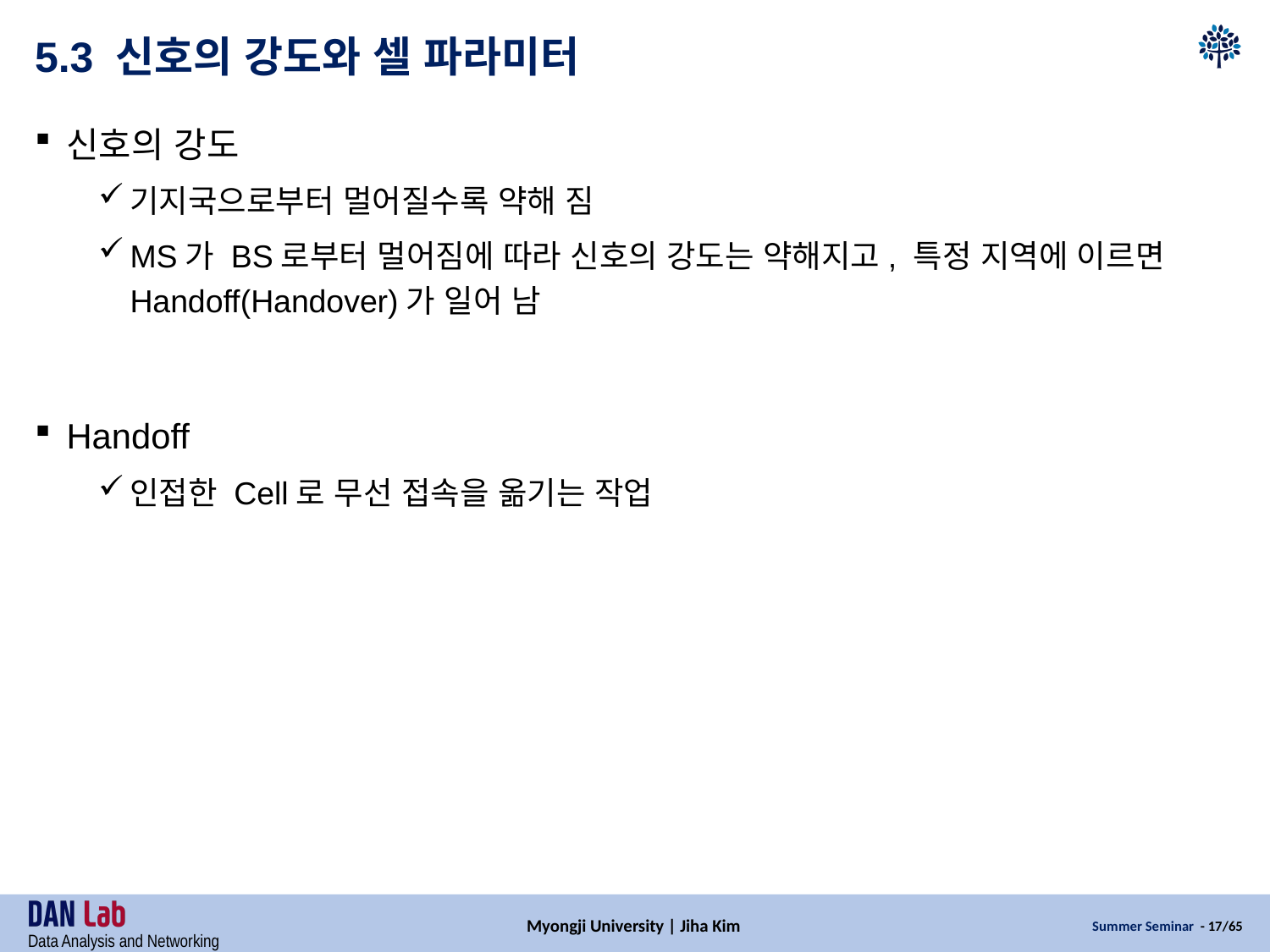

# 5.3 신호의 강도와 셀 파라미터
신호의 강도
기지국으로부터 멀어질수록 약해 짐
MS가 BS로부터 멀어짐에 따라 신호의 강도는 약해지고, 특정 지역에 이르면 Handoff(Handover)가 일어 남

Handoff
인접한 Cell로 무선 접속을 옮기는 작업
Myongji University | Jiha Kim
Summer Seminar  - 17/65